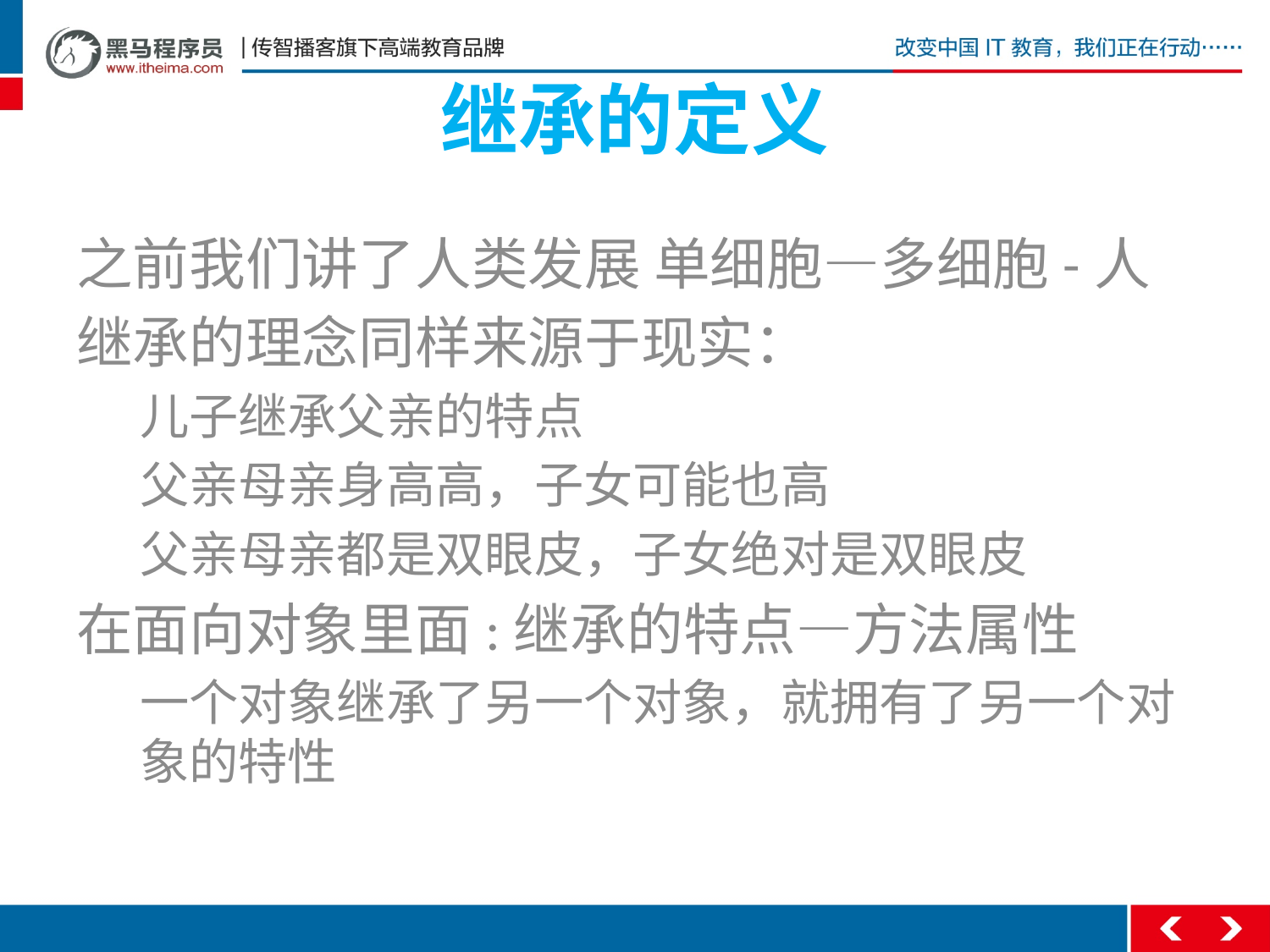

# 继承的定义
之前我们讲了人类发展 单细胞—多细胞-人
继承的理念同样来源于现实：
儿子继承父亲的特点
父亲母亲身高高，子女可能也高
父亲母亲都是双眼皮，子女绝对是双眼皮
在面向对象里面:继承的特点—方法属性
一个对象继承了另一个对象，就拥有了另一个对象的特性